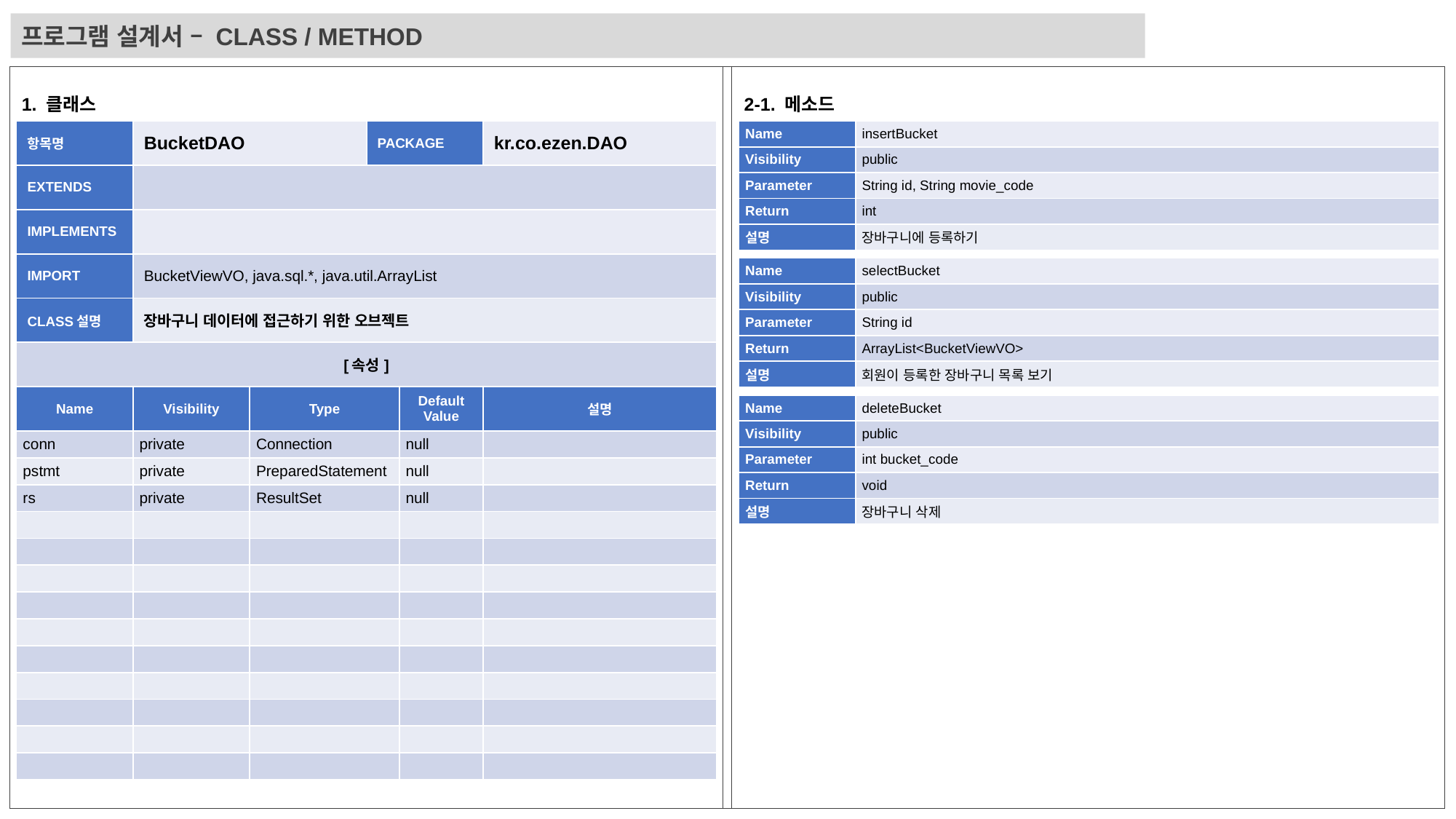

프로그램 설계서 – CLASS / METHOD

1. 클래스
2-1. 메소드
| 항목명 | BucketDAO |  | PACKAGE |  | kr.co.ezen.DAO |
| --- | --- | --- | --- | --- | --- |
| EXTENDS |  |  |  |  |  |
| IMPLEMENTS |  |  |  |  |  |
| IMPORT | BucketViewVO, java.sql.\*, java.util.ArrayList |  |  |  |  |
| CLASS설명 | 장바구니 데이터에 접근하기 위한 오브젝트 |  |  |  |  |
| [속성] |  |  |  |  |  |
| Name | Visibility | Type | Default Value | Default Value | 설명 |
| conn | private | Connection | null | null |  |
| pstmt | private | PreparedStatement | null | null |  |
| rs | private | ResultSet | Null | null |  |
|  |  |  |  |  |  |
|  |  |  |  |  |  |
|  |  |  |  |  |  |
|  |  |  |  |  |  |
|  |  |  |  |  |  |
|  |  |  |  |  |  |
|  |  |  |  |  |  |
|  |  |  |  |  |  |
|  |  |  |  |  |  |
|  |  |  |  |  |  |
| Name | insertBucket |
| --- | --- |
| Visibility | public |
| Parameter | String id, String movie\_code |
| Return | int |
| 설명 | 장바구니에 등록하기 |
| Name | selectBucket |
| --- | --- |
| Visibility | public |
| Parameter | String id |
| Return | ArrayList<BucketViewVO> |
| 설명 | 회원이 등록한 장바구니 목록 보기 |
| Name | deleteBucket |
| --- | --- |
| Visibility | public |
| Parameter | int bucket\_code |
| Return | void |
| 설명 | 장바구니 삭제 |